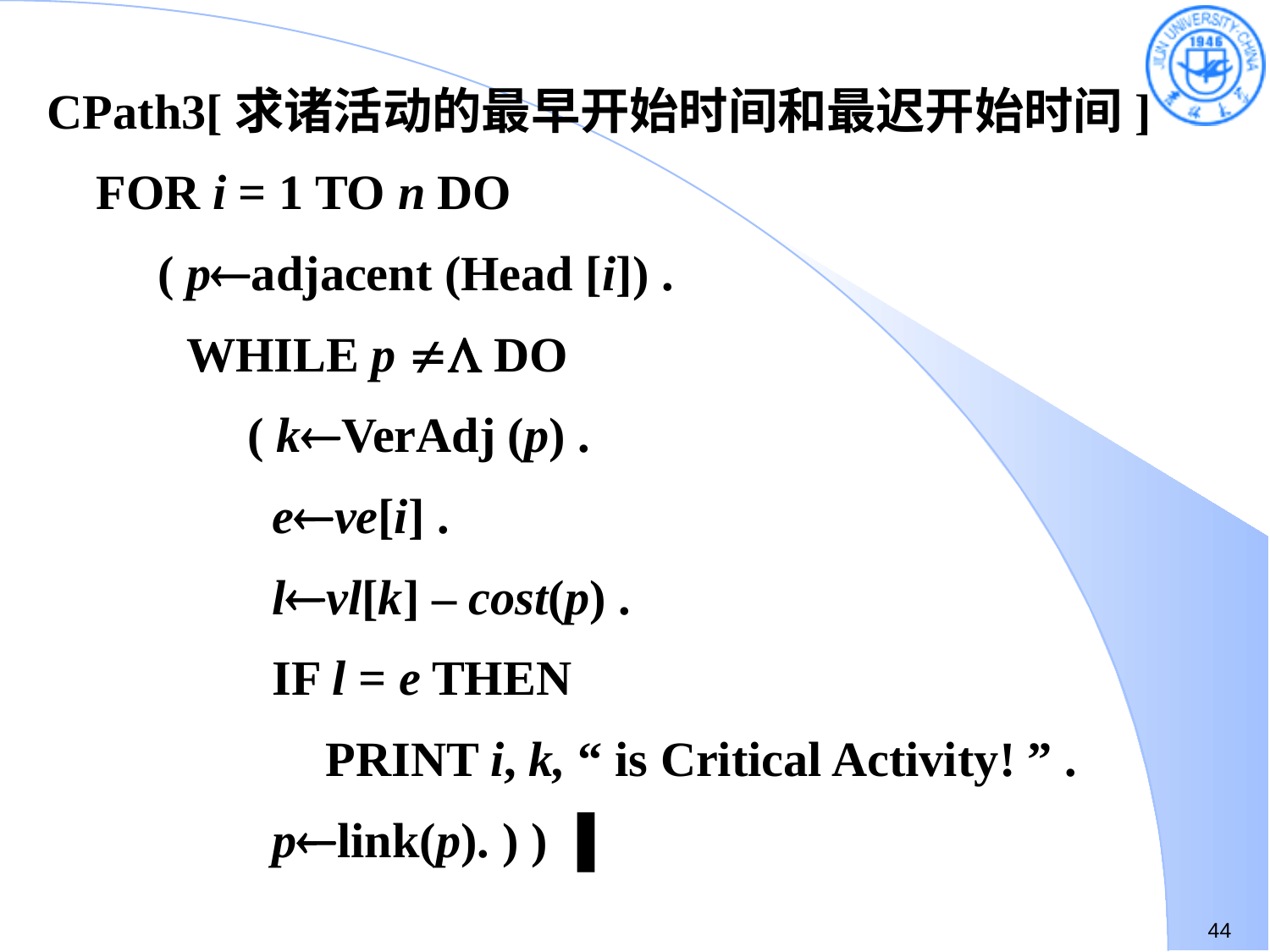

CPath3[求诸活动的最早开始时间和最迟开始时间]
    FOR i = 1 TO n DO
         ( p←adjacent (Head [i]) .
	 WHILE p ≠Λ DO
	      ( k←VerAdj (p) .
	        e←ve[i] .
	        l←vl[k] – cost(p) .
	        IF l = e THEN
		  PRINT i, k, “ is Critical Activity! ” .
	        p←link(p). ) ) ▐